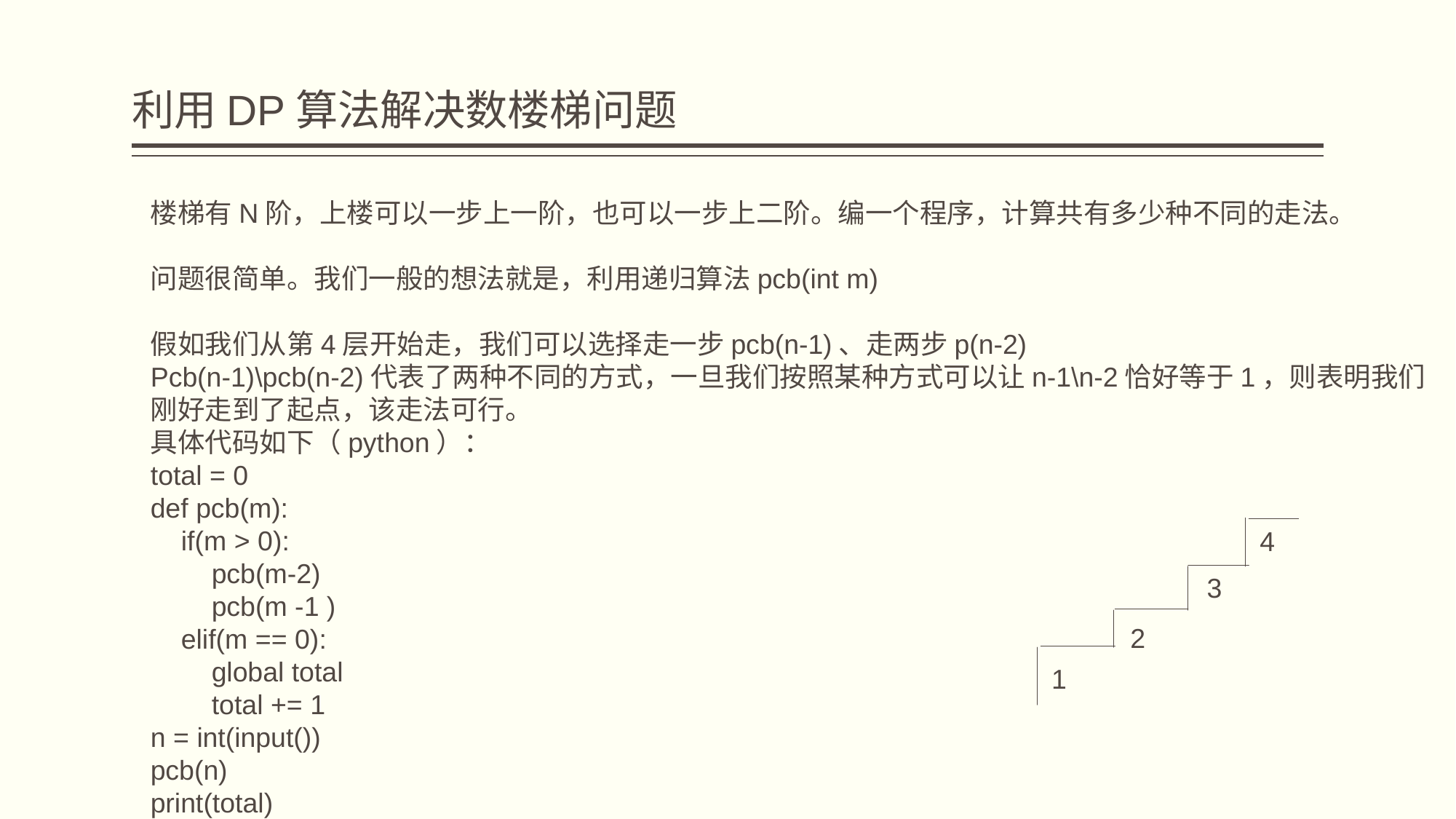

# 利用DP算法解决数楼梯问题

楼梯有N阶，上楼可以一步上一阶，也可以一步上二阶。编一个程序，计算共有多少种不同的走法。

问题很简单。我们一般的想法就是，利用递归算法pcb(int m)

假如我们从第4层开始走，我们可以选择走一步pcb(n-1)、走两步p(n-2)
Pcb(n-1)\pcb(n-2)代表了两种不同的方式，一旦我们按照某种方式可以让n-1\n-2恰好等于1，则表明我们刚好走到了起点，该走法可行。
具体代码如下（python）：
total = 0
def pcb(m):
    if(m > 0):
        pcb(m-2)
        pcb(m -1 )
    elif(m == 0):
        global total
        total += 1
n = int(input())
pcb(n)
print(total)
4
3
2
1